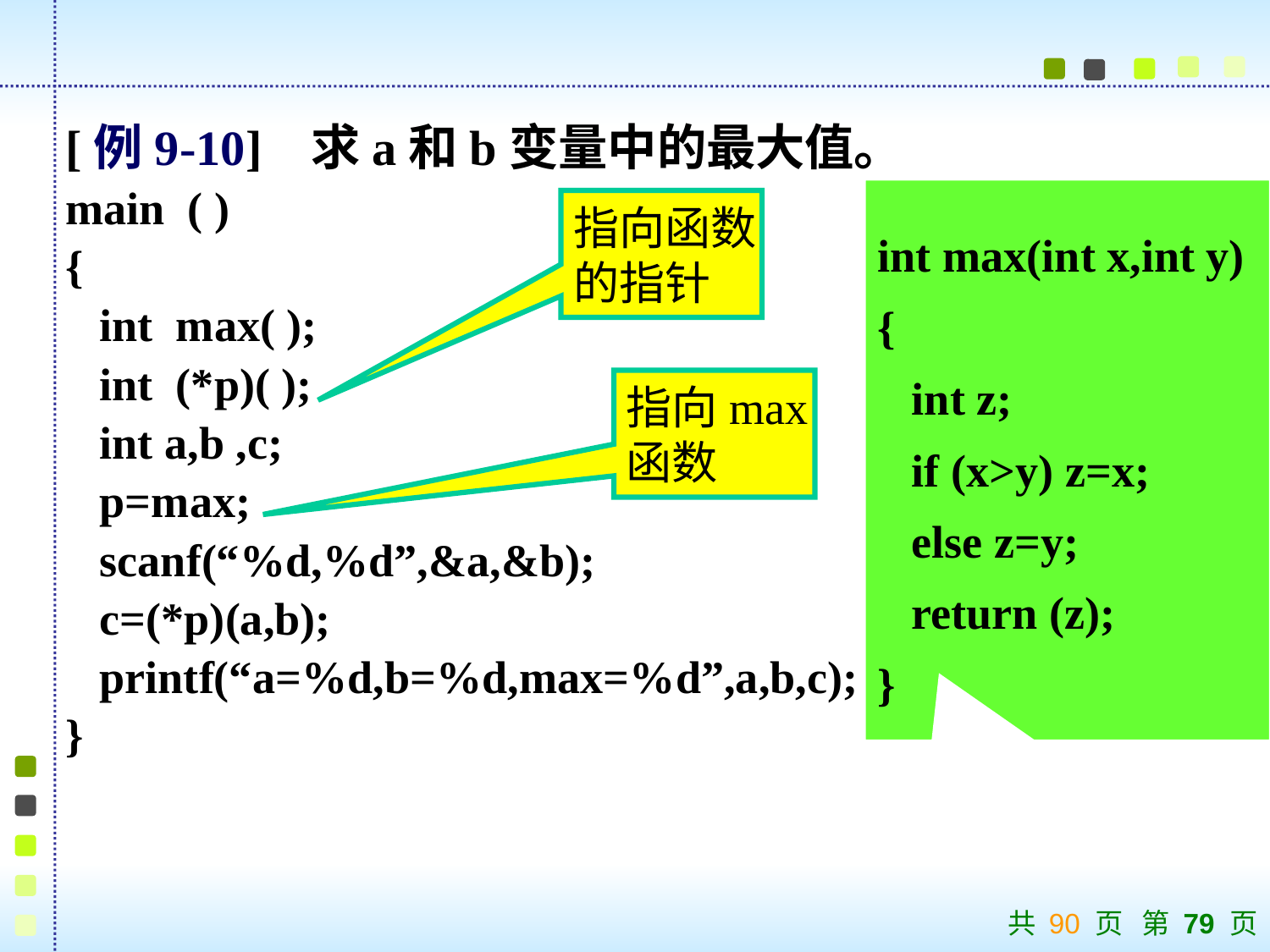

[例9-10]   求a和b变量中的最大值。
main  ( )
{
   int  max( );
   int  (*p)( );
   int a,b ,c;
   p=max;
   scanf(“%d,%d”,&a,&b);
   c=(*p)(a,b);
   printf(“a=%d,b=%d,max=%d”,a,b,c);
}
int max(int x,int y)
{
   int z;
   if (x>y) z=x;
   else z=y;
   return (z);
}
指向函数
的指针
指向max
函数
共 90 页   第 79 页